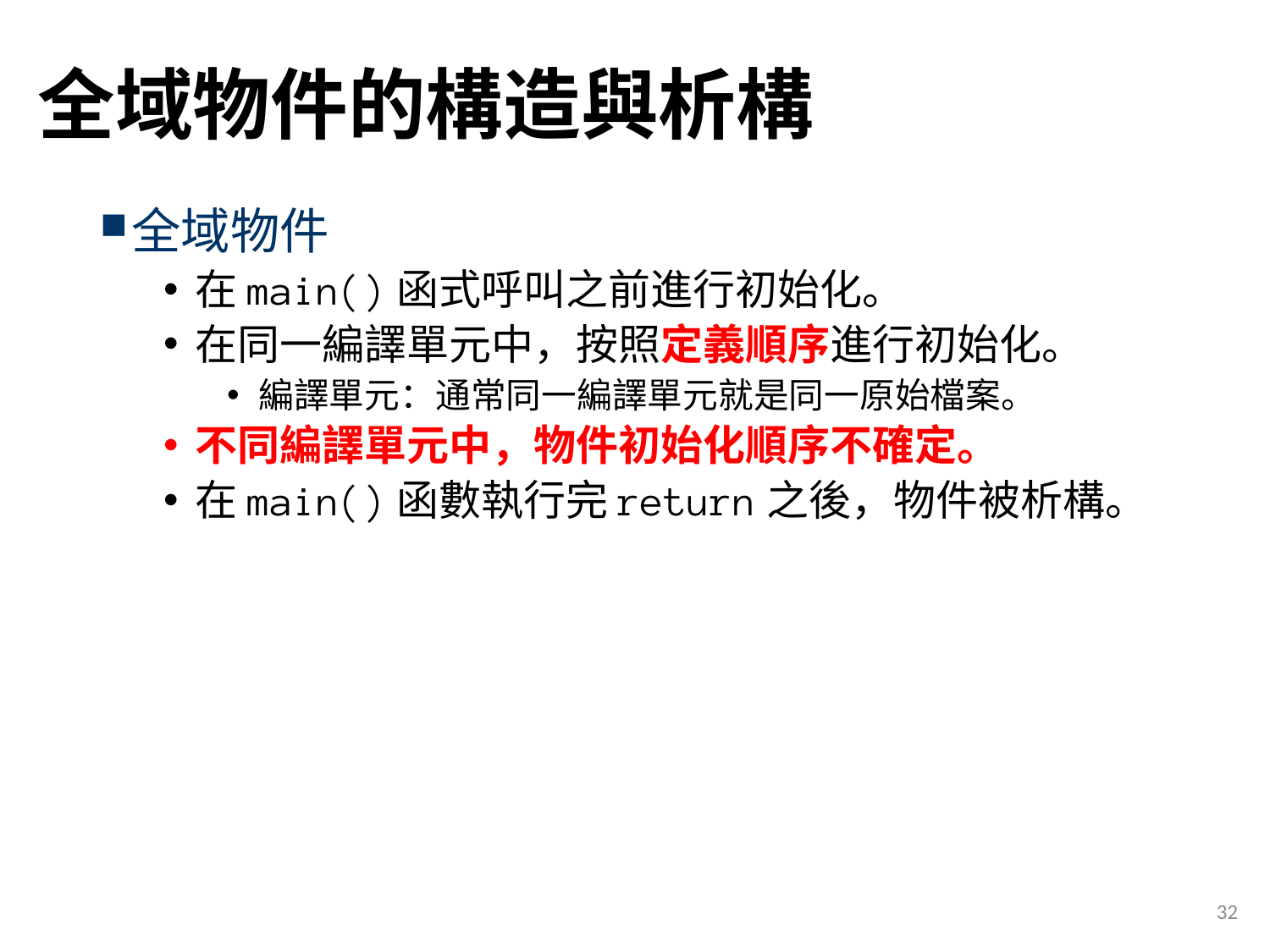

# 全域物件的構造與析構
全域物件
在main()函式呼叫之前進行初始化。
在同一編譯單元中，按照定義順序進行初始化。
編譯單元：通常同一編譯單元就是同一原始檔案。
不同編譯單元中，物件初始化順序不確定。
在main()函數執行完return之後，物件被析構。

32